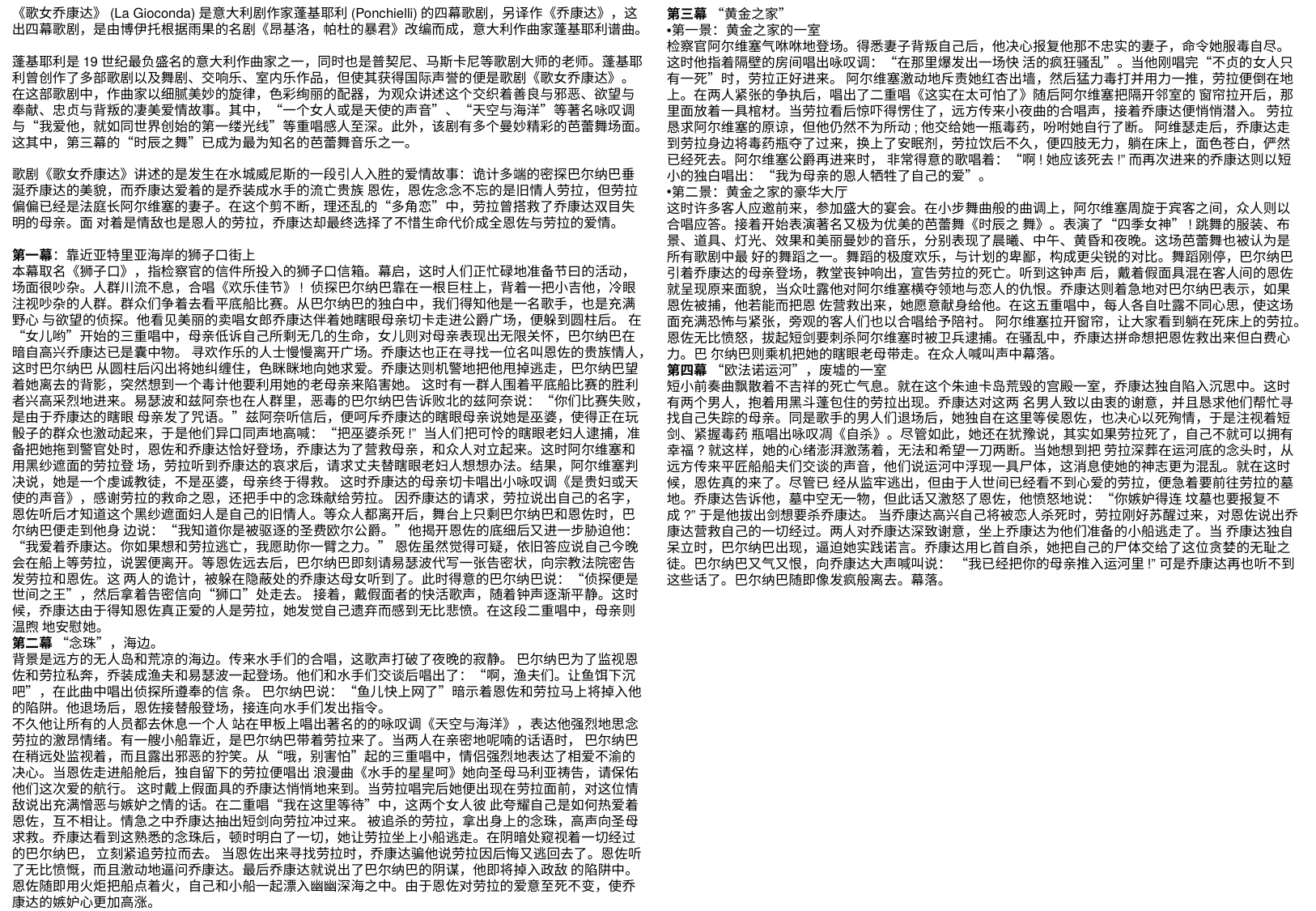

第三幕 “黄金之家”
第一景：黄金之家的一室
检察官阿尔维塞气咻咻地登场。得悉妻子背叛自己后，他决心报复他那不忠实的妻子，命令她服毒自尽。这时他指着隔壁的房间唱出咏叹调：“在那里爆发出一场快 活的疯狂骚乱”。当他刚唱完“不贞的女人只有一死”时，劳拉正好进来。 阿尔维塞激动地斥责她红杏出墙，然后猛力毒打并用力一推，劳拉便倒在地上。在两人紧张的争执后，唱出了二重唱《这实在太可怕了》随后阿尔维塞把隔开邻室的 窗帘拉开后，那里面放着一具棺材。当劳拉看后惊吓得愣住了，远方传来小夜曲的合唱声，接着乔康达便悄悄潜入。 劳拉恳求阿尔维塞的原谅，但他仍然不为所动;他交给她一瓶毒药，吩咐她自行了断。 阿维瑟走后，乔康达走到劳拉身边将毒药瓶夺了过来，换上了安眠剂，劳拉饮后不久，便四肢无力，躺在床上，面色苍白，俨然已经死去。阿尔维塞公爵再进来时， 非常得意的歌唱着：“啊!她应该死去!”而再次进来的乔康达则以短小的独白唱出：“我为母亲的恩人牺牲了自己的爱”。
第二景：黄金之家的豪华大厅
这时许多客人应邀前来，参加盛大的宴会。在小步舞曲般的曲调上，阿尔维塞周旋于宾客之间，众人则以合唱应答。接着开始表演著名又极为优美的芭蕾舞《时辰之 舞》。表演了“四季女神”!跳舞的服装、布景、道具、灯光、效果和美丽曼妙的音乐，分别表现了晨曦、中午、黄昏和夜晚。这场芭蕾舞也被认为是所有歌剧中最 好的舞蹈之一。舞蹈的极度欢乐，与计划的卑鄙，构成更尖锐的对比。舞蹈刚停，巴尔纳巴引着乔康达的母亲登场，教堂丧钟响出，宣告劳拉的死亡。听到这钟声 后，戴着假面具混在客人间的恩佐就呈现原来面貌，当众吐露他对阿尔维塞横夺领地与恋人的仇恨。乔康达则着急地对巴尔纳巴表示，如果恩佐被捕，他若能而把恩 佐营救出来，她愿意献身给他。在这五重唱中，每人各自吐露不同心思，使这场面充满恐怖与紧张，旁观的客人们也以合唱给予陪衬。 阿尔维塞拉开窗帘，让大家看到躺在死床上的劳拉。恩佐无比愤怒，拔起短剑要刺杀阿尔维塞时被卫兵逮捕。在骚乱中，乔康达拼命想把恩佐救出来但白费心力。巴 尔纳巴则乘机把她的瞎眼老母带走。在众人喊叫声中幕落。
第四幕 “欧法诺运河”，废墟的一室
短小前奏曲飘散着不吉祥的死亡气息。就在这个朱迪卡岛荒毁的宫殿一室，乔康达独自陷入沉思中。这时有两个男人，抱着用黑斗蓬包住的劳拉出现。乔康达对这两 名男人致以由衷的谢意，并且恳求他们帮忙寻找自己失踪的母亲。同是歌手的男人们退场后，她独自在这里等侯恩佐，也决心以死殉情，于是注视着短剑、紧握毒药 瓶唱出咏叹凋《自杀》。尽管如此，她还在犹豫说，其实如果劳拉死了，自己不就可以拥有幸福?就这样，她的心绪澎湃激荡着，无法和希望一刀两断。当她想到把 劳拉深葬在运河底的念头时，从远方传来平匠船船夫们交谈的声音，他们说运河中浮现一具尸体，这消息使她的神志更为混乱。就在这时候，恩佐真的来了。尽管已 经从监牢逃出，但由于人世间已经看不到心爱的劳拉，便急着要前往劳拉的墓地。乔康达告诉他，墓中空无一物，但此话又激怒了恩佐，他愤怒地说：“你嫉妒得连 坟墓也要报复不成?”于是他拔出剑想要杀乔康达。 当乔康达高兴自己将被恋人杀死时，劳拉刚好苏醒过来，对恩佐说出乔康达营救自己的一切经过。两人对乔康达深致谢意，坐上乔康达为他们准备的小船逃走了。当 乔康达独自呆立时，巴尔纳巴出现，逼迫她实践诺言。乔康达用匕首自杀，她把自己的尸体交给了这位贪婪的无耻之徒。巴尔纳巴又气又恨，向乔康达大声喊叫说： “我已经把你的母亲推入运河里!”可是乔康达再也听不到这些话了。巴尔纳巴随即像发疯般离去。幕落。

《歌女乔康达》(La Gioconda)是意大利剧作家蓬基耶利(Ponchielli)的四幕歌剧，另译作《乔康达》，这出四幕歌剧，是由博伊托根据雨果的名剧《昂基洛，帕杜的暴君》改编而成，意大利作曲家蓬基耶利谱曲。

蓬基耶利是19世纪最负盛名的意大利作曲家之一，同时也是普契尼、马斯卡尼等歌剧大师的老师。蓬基耶利曾创作了多部歌剧以及舞剧、交响乐、室内乐作品，但使其获得国际声誉的便是歌剧《歌女乔康达》。在这部歌剧中，作曲家以细腻美妙的旋律，色彩绚丽的配器，为观众讲述这个交织着善良与邪恶、欲望与奉献、忠贞与背叛的凄美爱情故事。其中，“一个女人或是天使的声音”、“天空与海洋”等著名咏叹调与“我爱他，就如同世界创始的第一缕光线”等重唱感人至深。此外，该剧有多个曼妙精彩的芭蕾舞场面。这其中，第三幕的“时辰之舞”已成为最为知名的芭蕾舞音乐之一。
歌剧《歌女乔康达》讲述的是发生在水城威尼斯的一段引人入胜的爱情故事：诡计多端的密探巴尔纳巴垂涎乔康达的美貌，而乔康达爱着的是乔装成水手的流亡贵族 恩佐，恩佐念念不忘的是旧情人劳拉，但劳拉偏偏已经是法庭长阿尔维塞的妻子。在这个剪不断，理还乱的“多角恋”中，劳拉曾搭救了乔康达双目失明的母亲。面 对着是情敌也是恩人的劳拉，乔康达却最终选择了不惜生命代价成全恩佐与劳拉的爱情。

第一幕：靠近亚特里亚海岸的狮子口街上
本幕取名《狮子口》，指检察官的信件所投入的狮子口信箱。幕启，这时人们正忙碌地准备节曰的活动，场面很吵杂。人群川流不息，合唱《欢乐佳节》! 侦探巴尔纳巴靠在一根巨柱上，背着一把小吉他，冷眼注视吵杂的人群。群众们争着去看平底船比赛。从巴尔纳巴的独白中，我们得知他是一名歌手，也是充满野心 与欲望的侦探。他看见美丽的卖唱女郎乔康达伴着她瞎眼母亲切卡走进公爵广场，便躲到圆柱后。 在“女儿哟”开始的三重唱中，母亲低诉自己所剩无几的生命，女儿则对母亲表现出无限关怀，巴尔纳巴在暗自高兴乔康达已是囊中物。 寻欢作乐的人士慢慢离开广场。乔康达也正在寻找一位名叫恩佐的贵族情人，这时巴尔纳巴 从圆柱后闪出将她纠缠住，色眯眯地向她求爱。乔康达则机警地把他甩掉逃走，巴尔纳巴望着她离去的背影，突然想到一个毒计他要利用她的老母亲来陷害她。 这时有一群人围着平底船比赛的胜利者兴高采烈地进来。易瑟波和兹阿奈也在人群里，恶毒的巴尔纳巴告诉败北的兹阿奈说：“你们比赛失败，是由于乔康达的瞎眼 母亲发了咒语。”兹阿奈听信后，便呵斥乔康达的瞎眼母亲说她是巫婆，使得正在玩骰子的群众也激动起来，于是他们异口同声地高喊：“把巫婆杀死!” 当人们把可怜的瞎眼老妇人逮捕，准备把她拖到警官处时，恩佐和乔康达恰好登场，乔康达为了营救母亲，和众人对立起来。这时阿尔维塞和用黑纱遮面的劳拉登 场，劳拉听到乔康达的哀求后，请求丈夫替瞎眼老妇人想想办法。结果，阿尔维塞判决说，她是一个虔诚教徒，不是巫婆，母亲终于得救。 这时乔康达的母亲切卡唱出小咏叹调《是贵妇或天使的声音》，感谢劳拉的救命之恩，还把手中的念珠献给劳拉。 因乔康达的请求，劳拉说出自己的名字，恩佐听后才知道这个黑纱遮面妇人是自己的旧情人。等众人都离开后，舞台上只剩巴尔纳巴和恩佐时，巴尔纳巴便走到他身 边说：“我知道你是被驱逐的圣费欧尔公爵。”他揭开恩佐的底细后又进一步胁迫他：“我爱着乔康达。你如果想和劳拉逃亡，我愿助你一臂之力。” 恩佐虽然觉得可疑，依旧答应说自己今晚会在船上等劳拉，说罢便离开。等恩佐远去后，巴尔纳巴即刻请易瑟波代写一张告密状，向宗教法院密告发劳拉和恩佐。这 两人的诡计，被躲在隐蔽处的乔康达母女听到了。此时得意的巴尔纳巴说：“侦探便是世间之王”，然后拿着告密信向“狮口”处走去。 接着，戴假面者的快活歌声，随着钟声逐渐平静。这时候，乔康达由于得知恩佐真正爱的人是劳拉，她发觉自己遗弃而感到无比悲愤。在这段二重唱中，母亲则温煦 地安慰她。
第二幕 “念珠”，海边。
背景是远方的无人岛和荒凉的海边。传来水手们的合唱，这歌声打破了夜晚的寂静。 巴尔纳巴为了监视恩佐和劳拉私奔，乔装成渔夫和易瑟波一起登场。他们和水手们交谈后唱出了：“啊，渔夫们。让鱼饵下沉吧”，在此曲中唱出侦探所遵奉的信 条。 巴尔纳巴说：“鱼儿快上网了”暗示着恩佐和劳拉马上将掉入他的陷阱。他退场后，恩佐接替般登场，接连向水手们发出指令。
不久他让所有的人员都去休息一个人 站在甲板上唱出著名的的咏叹调《天空与海洋》，表达他强烈地思念劳拉的激昂情绪。有一艘小船靠近，是巴尔纳巴带着劳拉来了。当两人在亲密地呢喃的话语时， 巴尔纳巴在稍远处监视着，而且露出邪恶的狞笑。从“哦，别害怕”起的三重唱中，情侣强烈地表达了相爱不渝的决心。当恩佐走进船舱后，独自留下的劳拉便唱出 浪漫曲《水手的星星呵》她向圣母马利亚祷告，请保佑他们这次爱的航行。 这时戴上假面具的乔康达悄悄地来到。当劳拉唱完后她便出现在劳拉面前，对这位情敌说出充满憎恶与嫉妒之情的话。在二重唱“我在这里等待”中，这两个女人彼 此夸耀自己是如何热爱着恩佐，互不相让。情急之中乔康达抽出短剑向劳拉冲过来。 被追杀的劳拉，拿出身上的念珠，高声向圣母求救。乔康达看到这熟悉的念珠后，顿时明白了一切，她让劳拉坐上小船逃走。在阴暗处窥视着一切经过的巴尔纳巴， 立刻紧追劳拉而去。 当恩佐出来寻找劳拉时，乔康达骗他说劳拉因后悔又逃回去了。恩佐听了无比愤慨，而且激动地逼问乔康达。最后乔康达就说出了巴尔纳巴的阴谋，他即将掉入政敌 的陷阱中。恩佐随即用火炬把船点着火，自己和小船一起漂入幽幽深海之中。由于恩佐对劳拉的爱意至死不变，使乔康达的嫉妒心更加高涨。